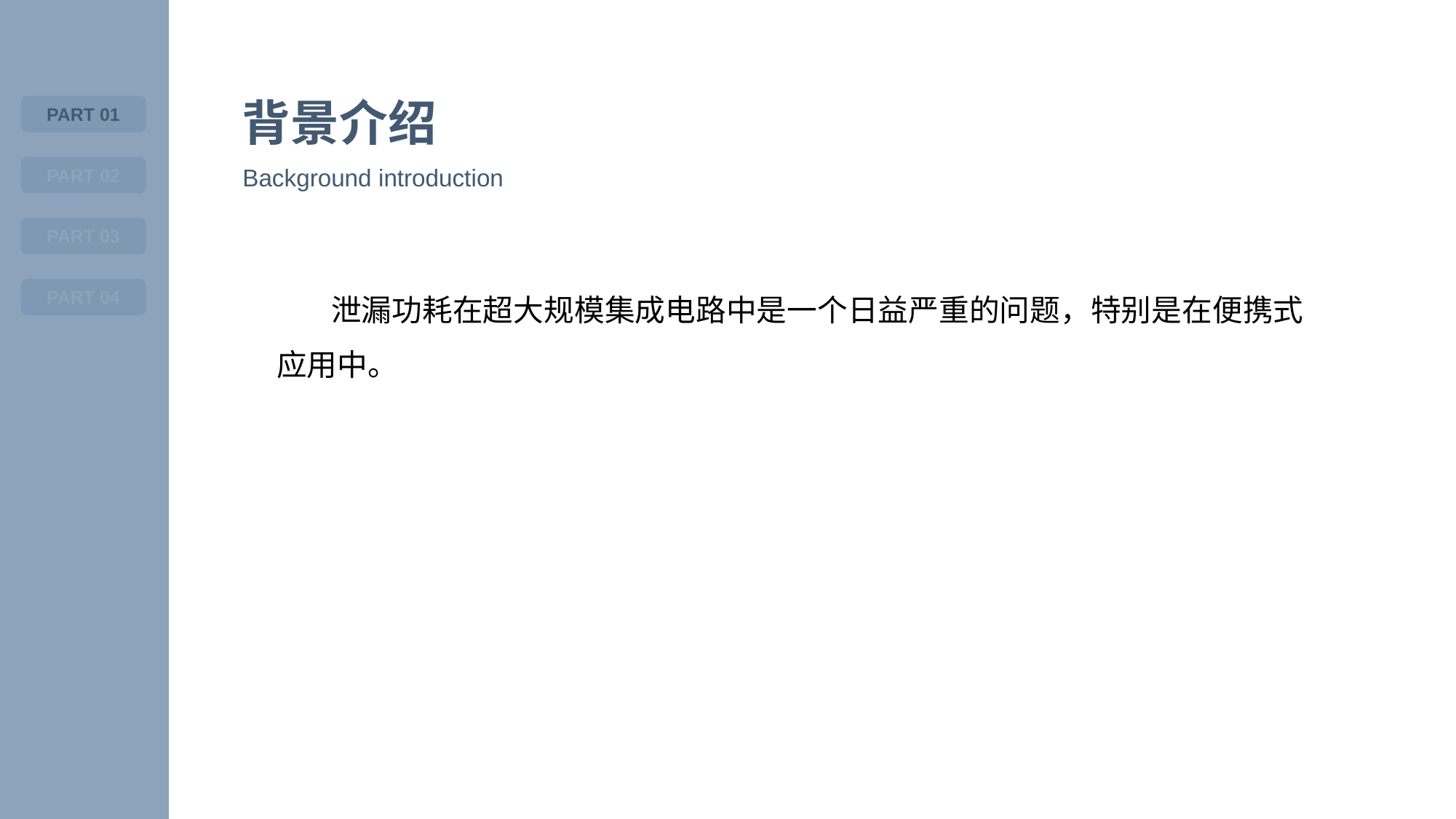

背景介绍

PART 01

Background introduction
PART 02

PART 03
泄漏功耗在超大规模集成电路中是一个日益严重的问题，特别是在便携式应用中。

PART 04